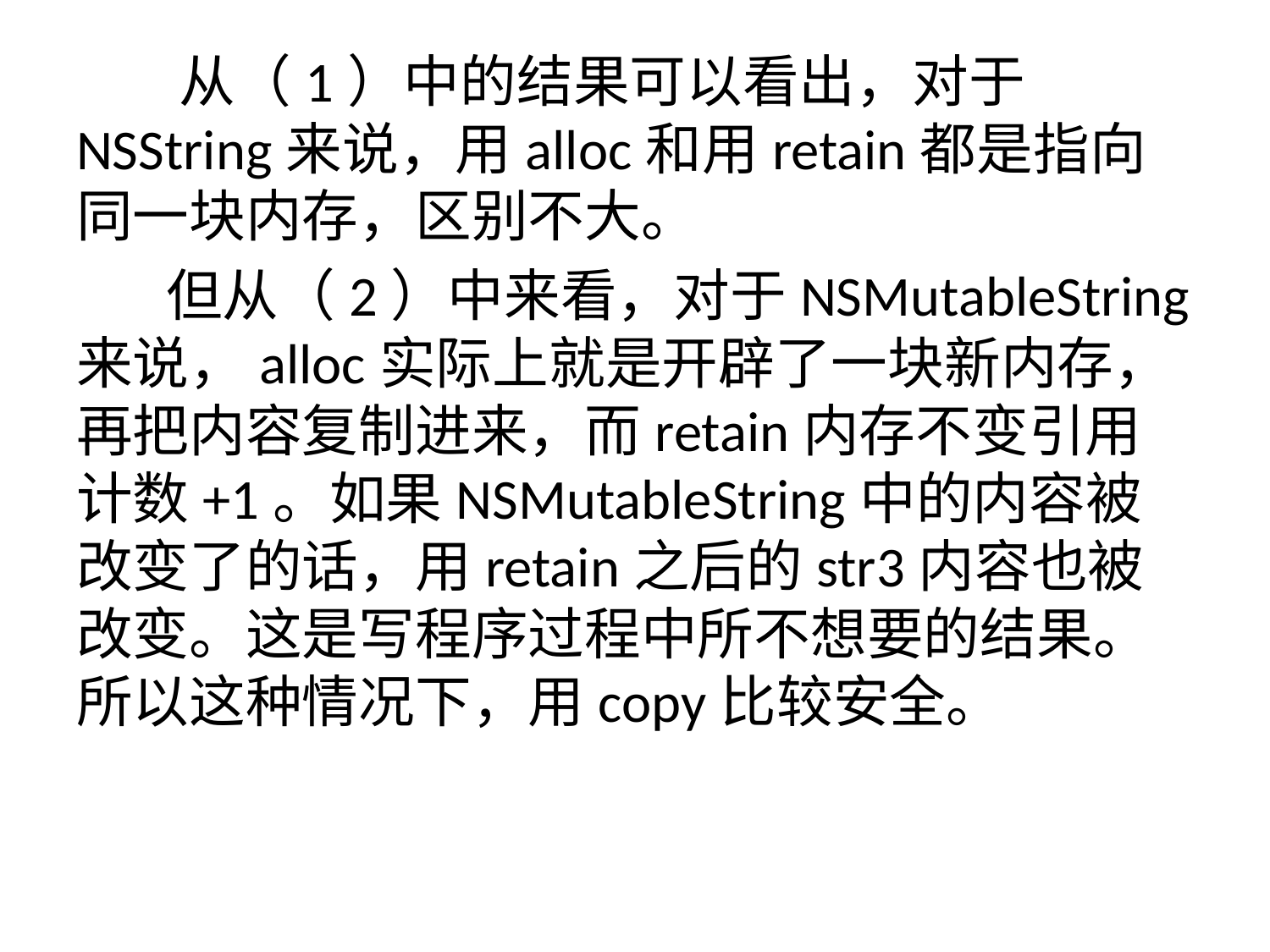

从（1）中的结果可以看出，对于NSString来说，用alloc和用retain都是指向同一块内存，区别不大。
      但从（2）中来看，对于NSMutableString来说，alloc实际上就是开辟了一块新内存，再把内容复制进来，而retain内存不变引用计数+1。如果NSMutableString中的内容被改变了的话，用retain之后的str3内容也被改变。这是写程序过程中所不想要的结果。所以这种情况下，用copy比较安全。